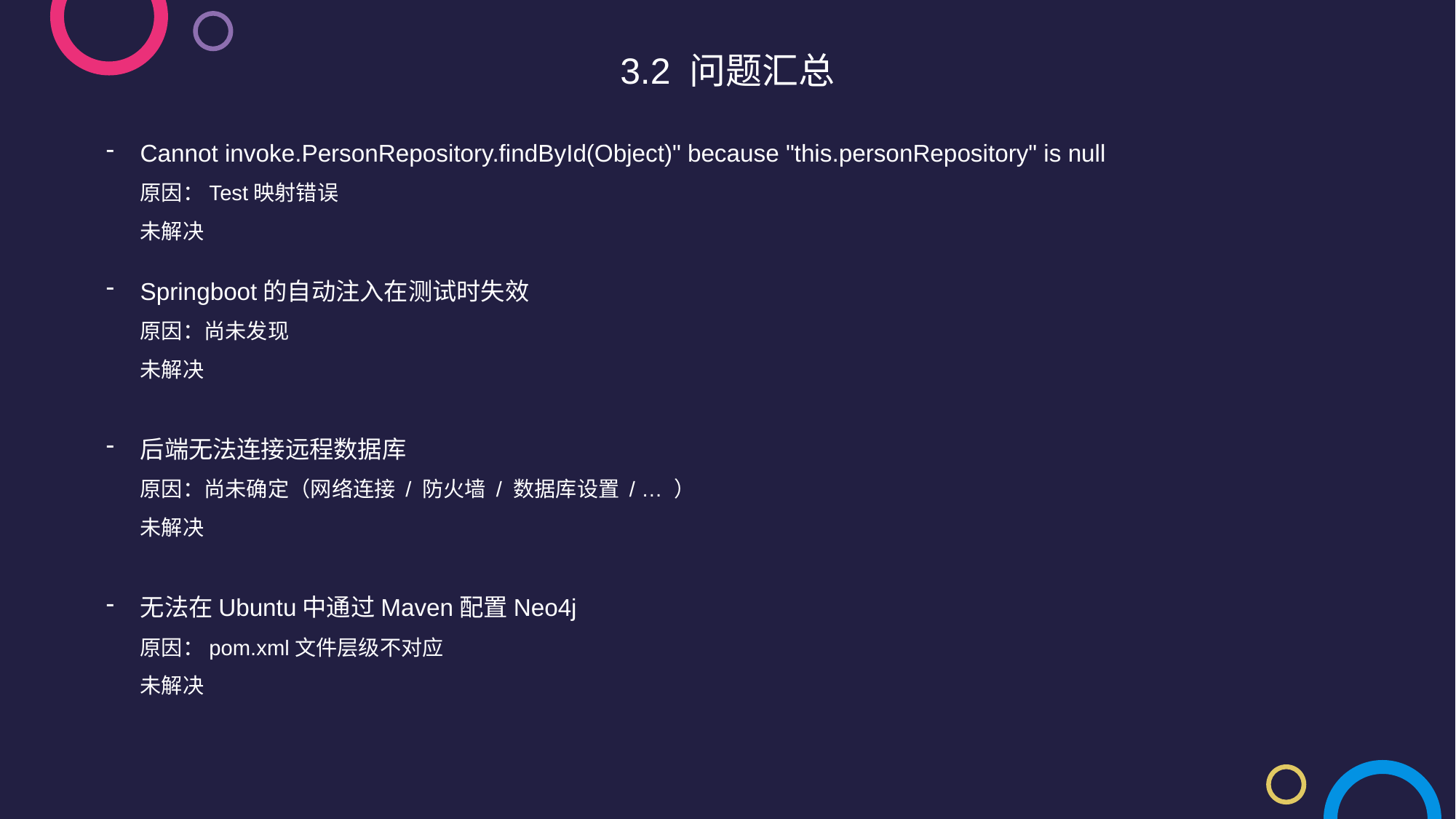

3.2 问题汇总
Cannot invoke.PersonRepository.findById(Object)" because "this.personRepository" is null
原因：Test映射错误
未解决
Springboot的自动注入在测试时失效
原因：尚未发现
未解决
后端无法连接远程数据库
原因：尚未确定（网络连接 / 防火墙 / 数据库设置 / … ）
未解决

无法在Ubuntu中通过Maven配置Neo4j
原因：pom.xml文件层级不对应
未解决